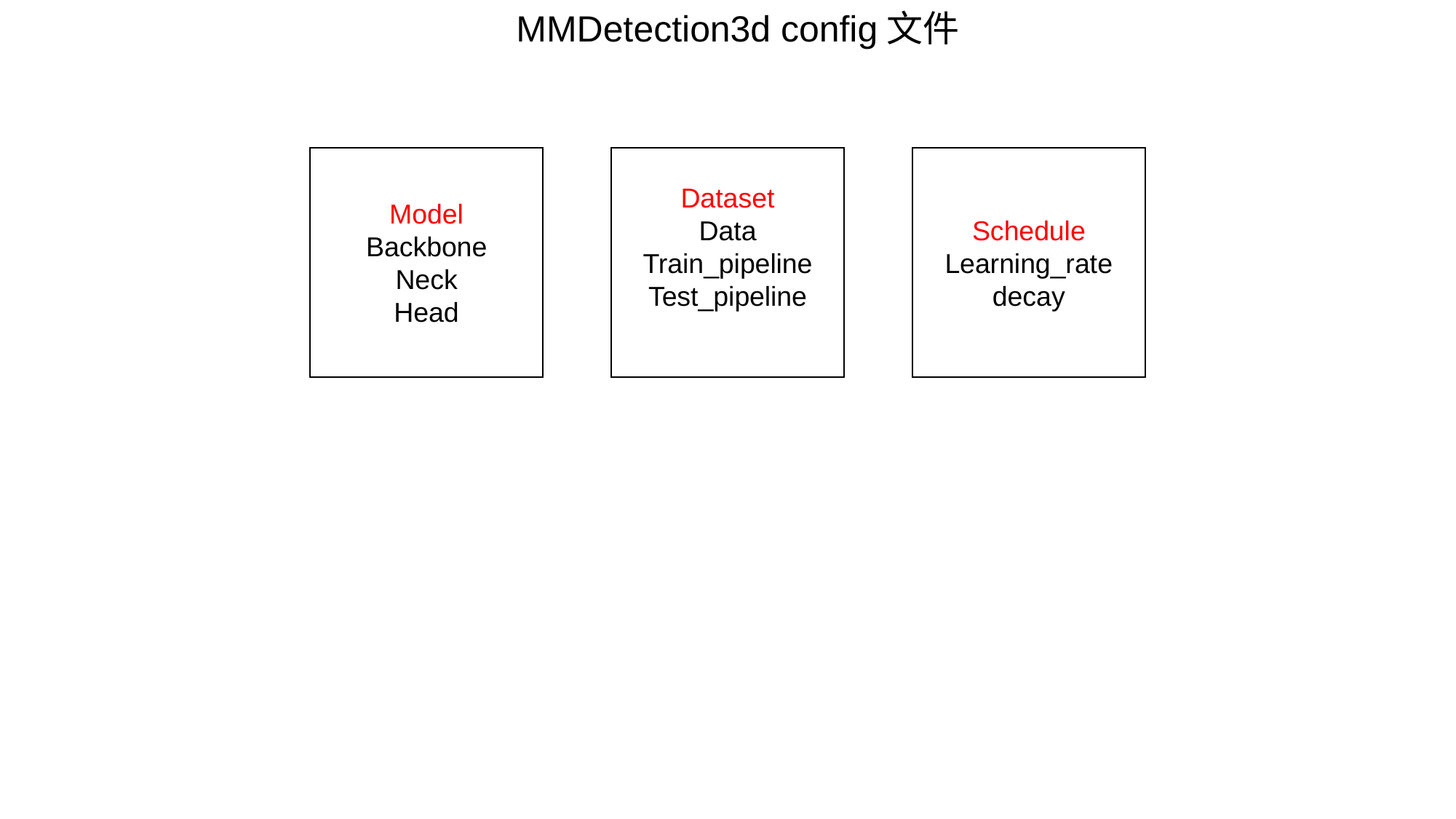

MMDetection3d config文件
Model
Backbone
Neck
Head
Dataset
Data
Train_pipeline
Test_pipeline

Schedule
Learning_rate
decay